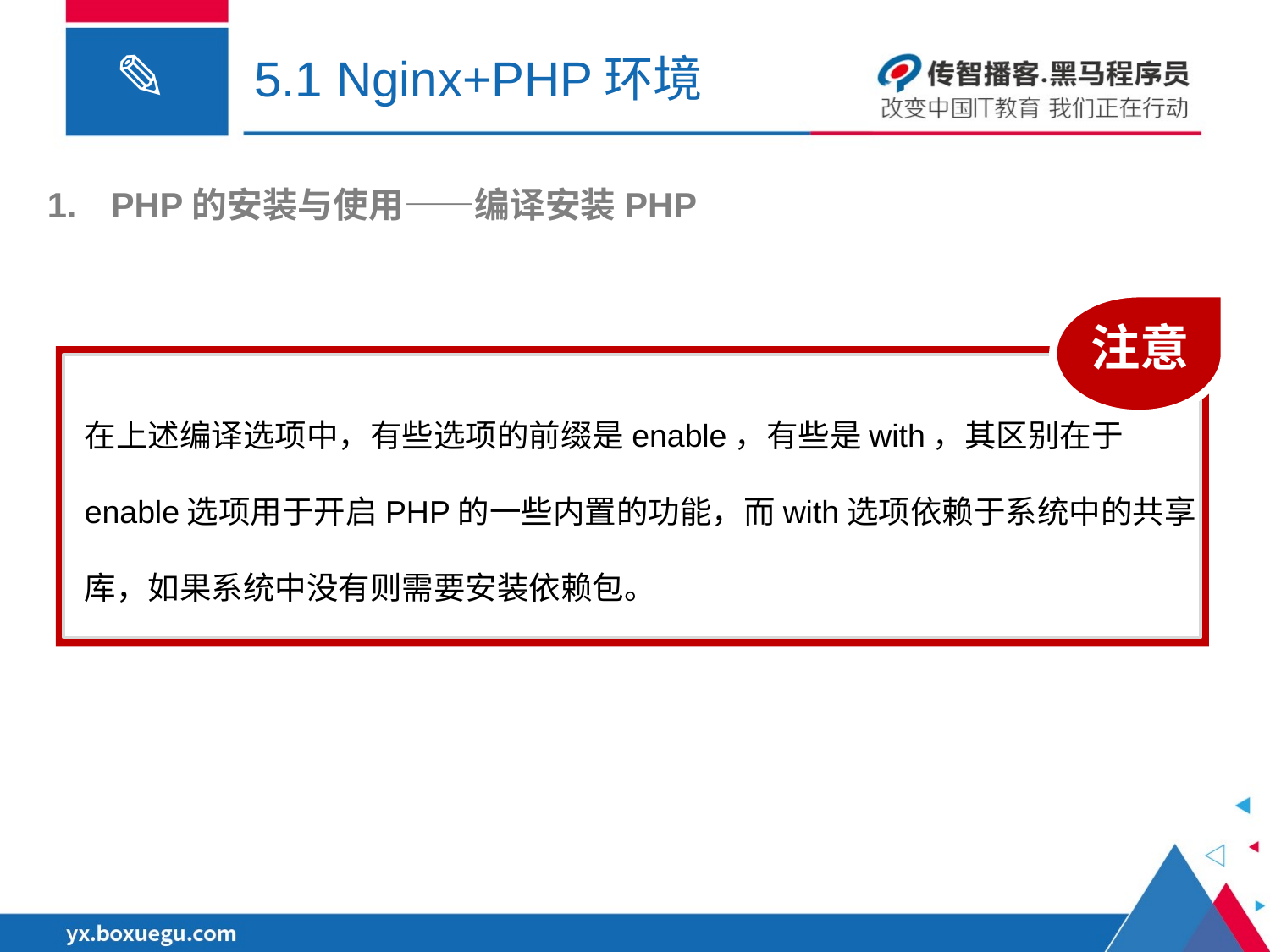

# 5.1 Nginx+PHP环境
PHP的安装与使用——编译安装PHP

注意

在上述编译选项中，有些选项的前缀是enable，有些是with，其区别在于enable选项用于开启PHP的一些内置的功能，而with选项依赖于系统中的共享库，如果系统中没有则需要安装依赖包。